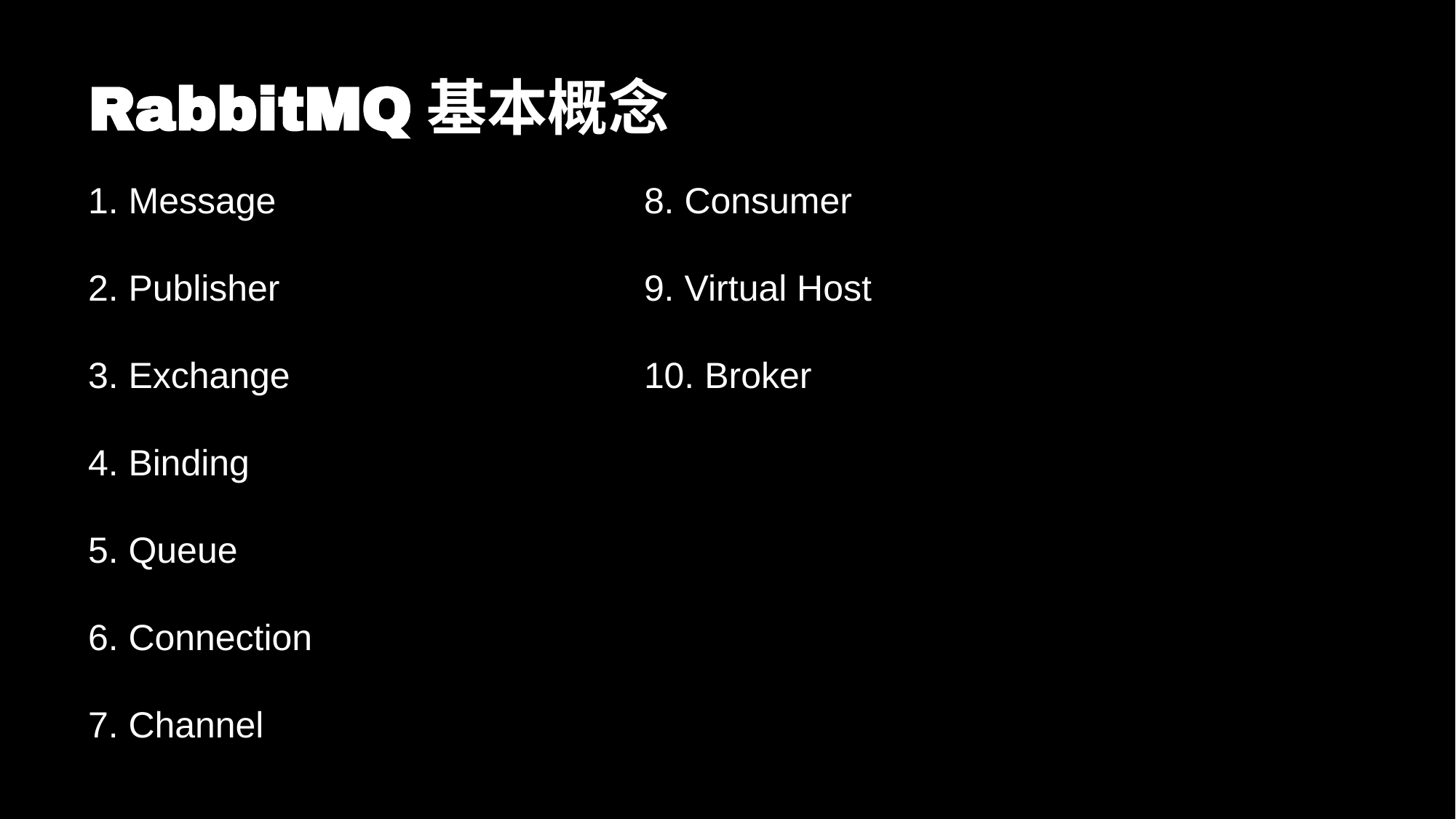

# RabbitMQ基本概念
1. Message

2. Publisher

3. Exchange

4. Binding

5. Queue

6. Connection

7. Channel

8. Consumer

9. Virtual Host

10. Broker